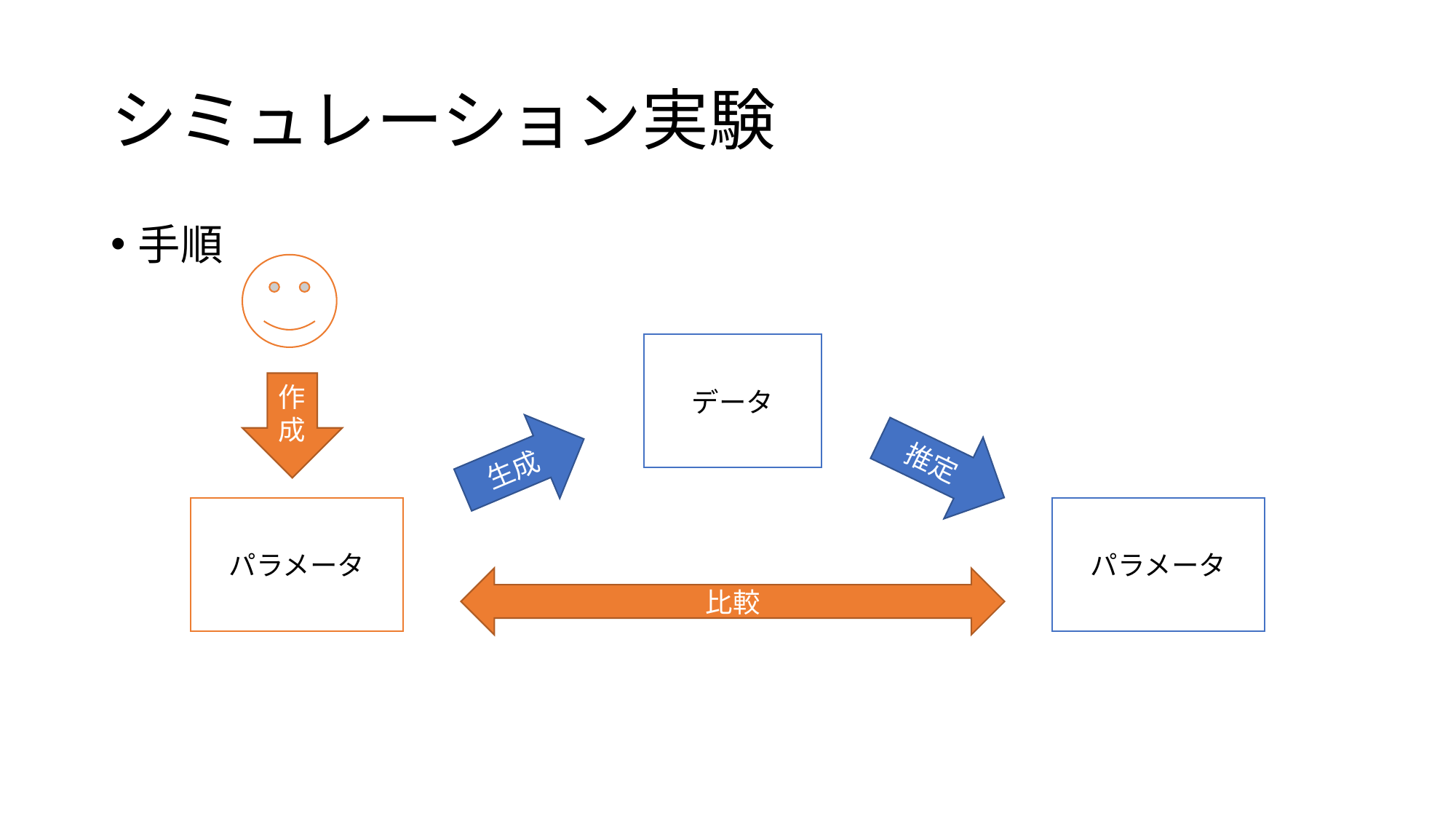

# シミュレーション実験
手順

データ
作成
生成
推定
パラメータ
パラメータ
比較